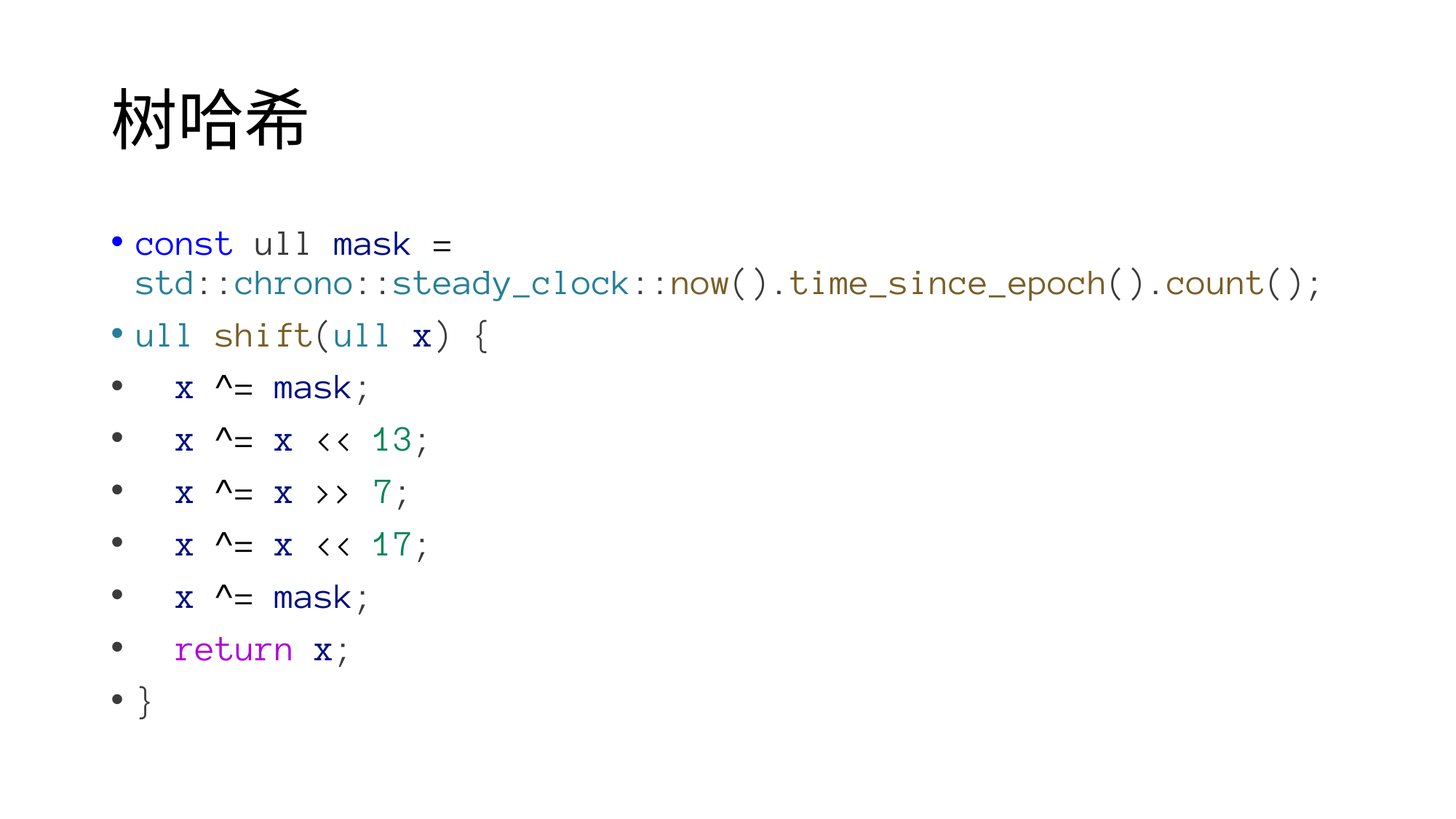

# 树哈希
const ull mask = std::chrono::steady_clock::now().time_since_epoch().count();
ull shift(ull x) {
  x ^= mask;
  x ^= x << 13;
  x ^= x >> 7;
  x ^= x << 17;
  x ^= mask;
  return x;
}